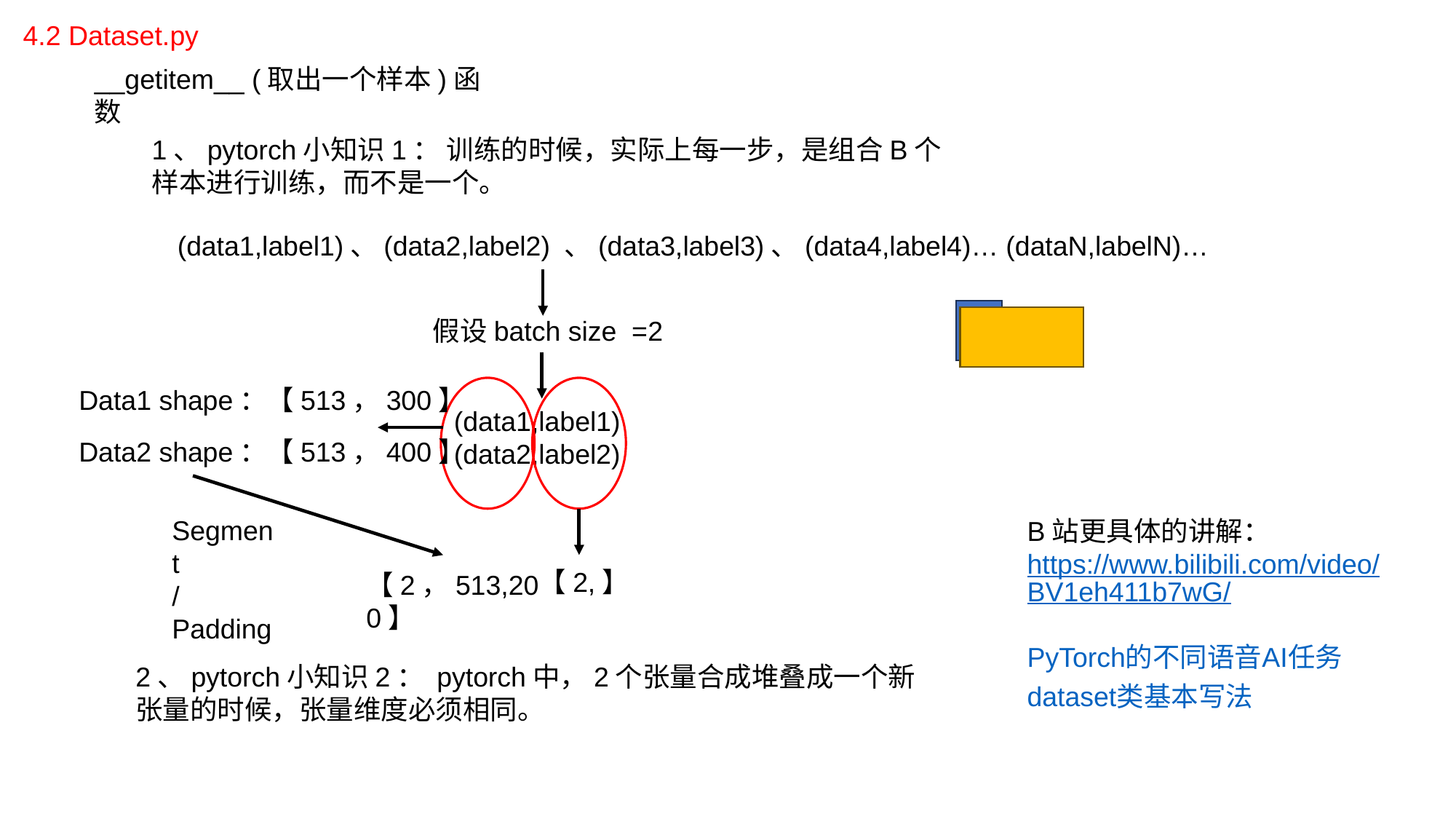

4.2 Dataset.py
__getitem__ (取出一个样本)函数
1、pytorch小知识1： 训练的时候，实际上每一步，是组合B个样本进行训练，而不是一个。
(data1,label1)、(data2,label2) 、(data3,label3)、(data4,label4)… (dataN,labelN)…

假设batch size  =2
Data1 shape：【513，300】

(data1,label1)
(data2,label2)
Data2 shape：【513，400】
Segment
/ Padding
B站更具体的讲解：https://www.bilibili.com/video/BV1eh411b7wG/

PyTorch的不同语音AI任务dataset类基本写法
【2,】
【2，513,200】
2、pytorch小知识2： pytorch中，2个张量合成堆叠成一个新张量的时候，张量维度必须相同。